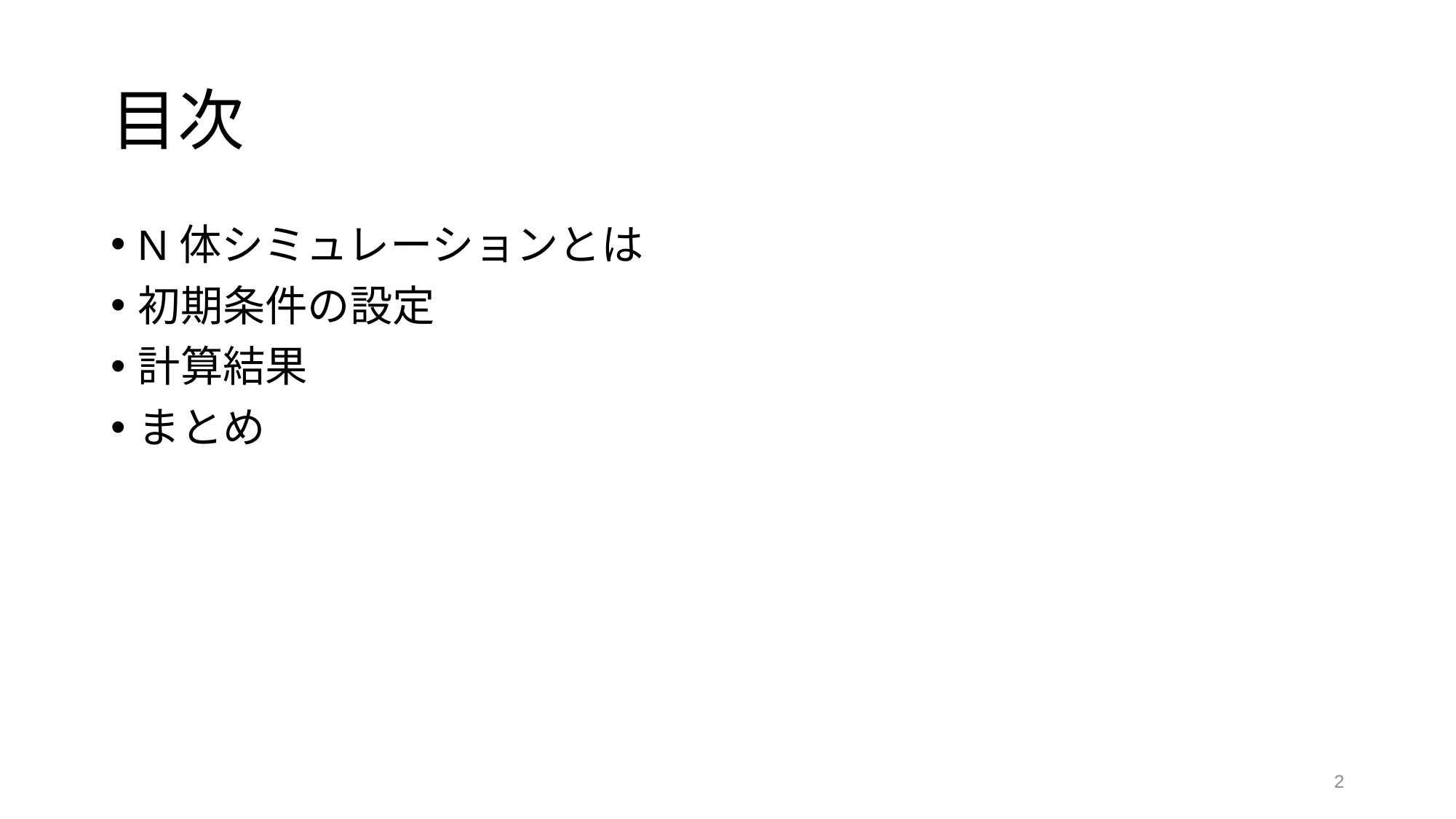

# 目次
N体シミュレーションとは
初期条件の設定
計算結果
まとめ
2